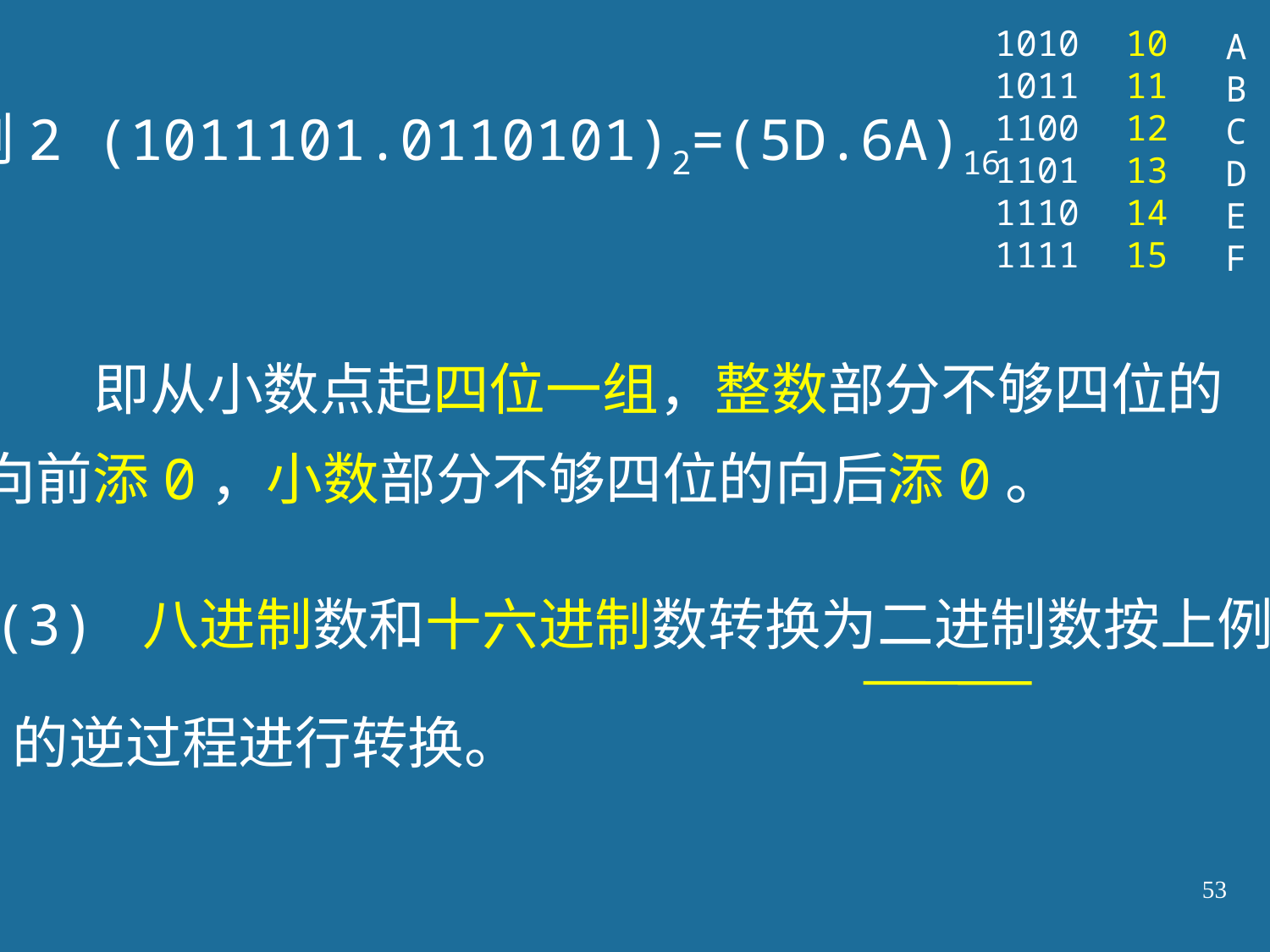

1010
1011
1100
1101
1110
1111
10
11
12
13
14
15
A
B
C
D
E
F
例2 (1011101.0110101)2=(5D.6A)16
 即从小数点起四位一组，整数部分不够四位的
向前添0，小数部分不够四位的向后添0。
(3) 八进制数和十六进制数转换为二进制数按上例
的逆过程进行转换。
53